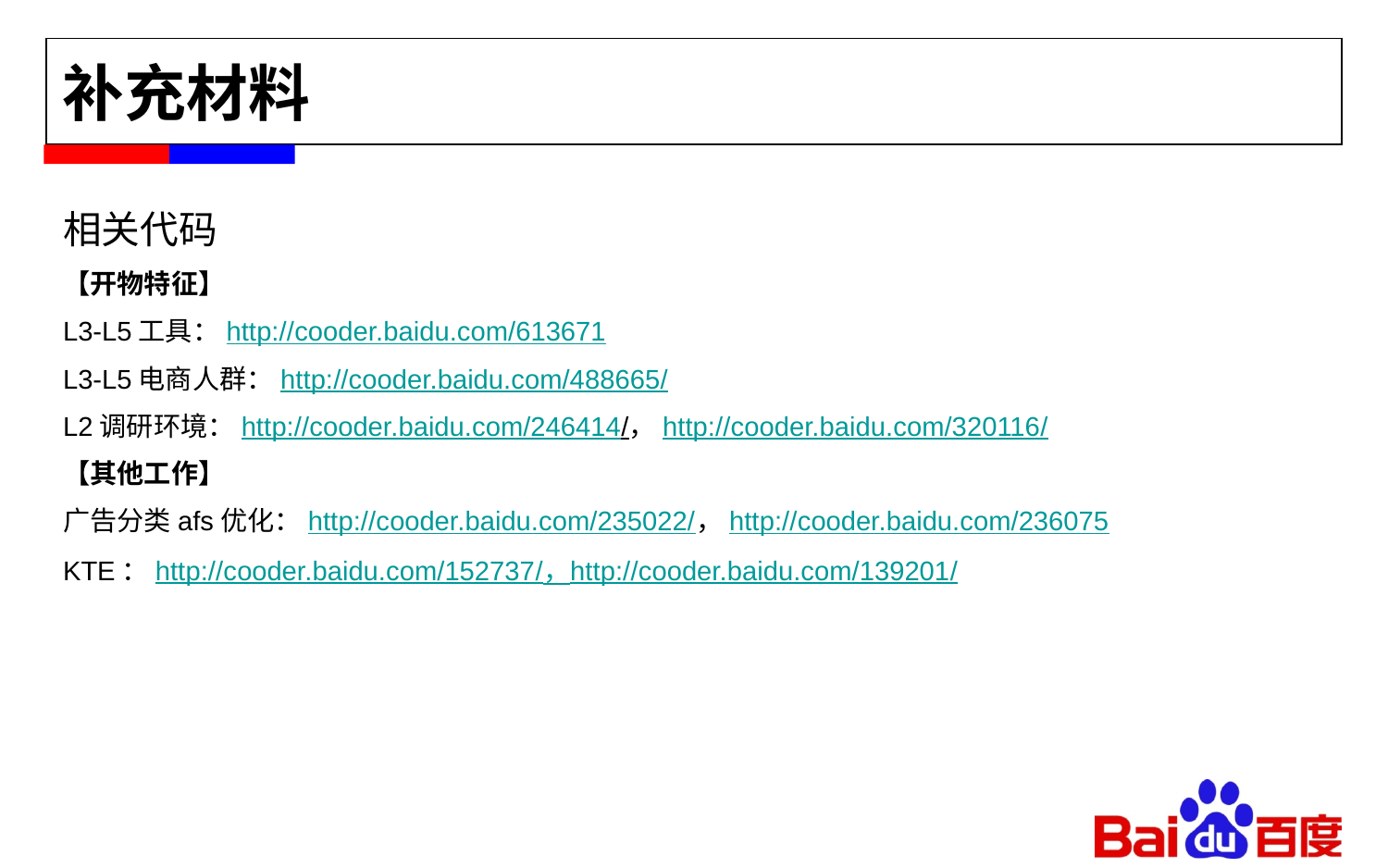

补充材料

相关代码
【开物特征】
L3-L5工具：http://cooder.baidu.com/613671
L3-L5电商人群：http://cooder.baidu.com/488665/
L2调研环境：http://cooder.baidu.com/246414/，http://cooder.baidu.com/320116/
【其他工作】
广告分类afs优化：http://cooder.baidu.com/235022/，http://cooder.baidu.com/236075
KTE：http://cooder.baidu.com/152737/，http://cooder.baidu.com/139201/